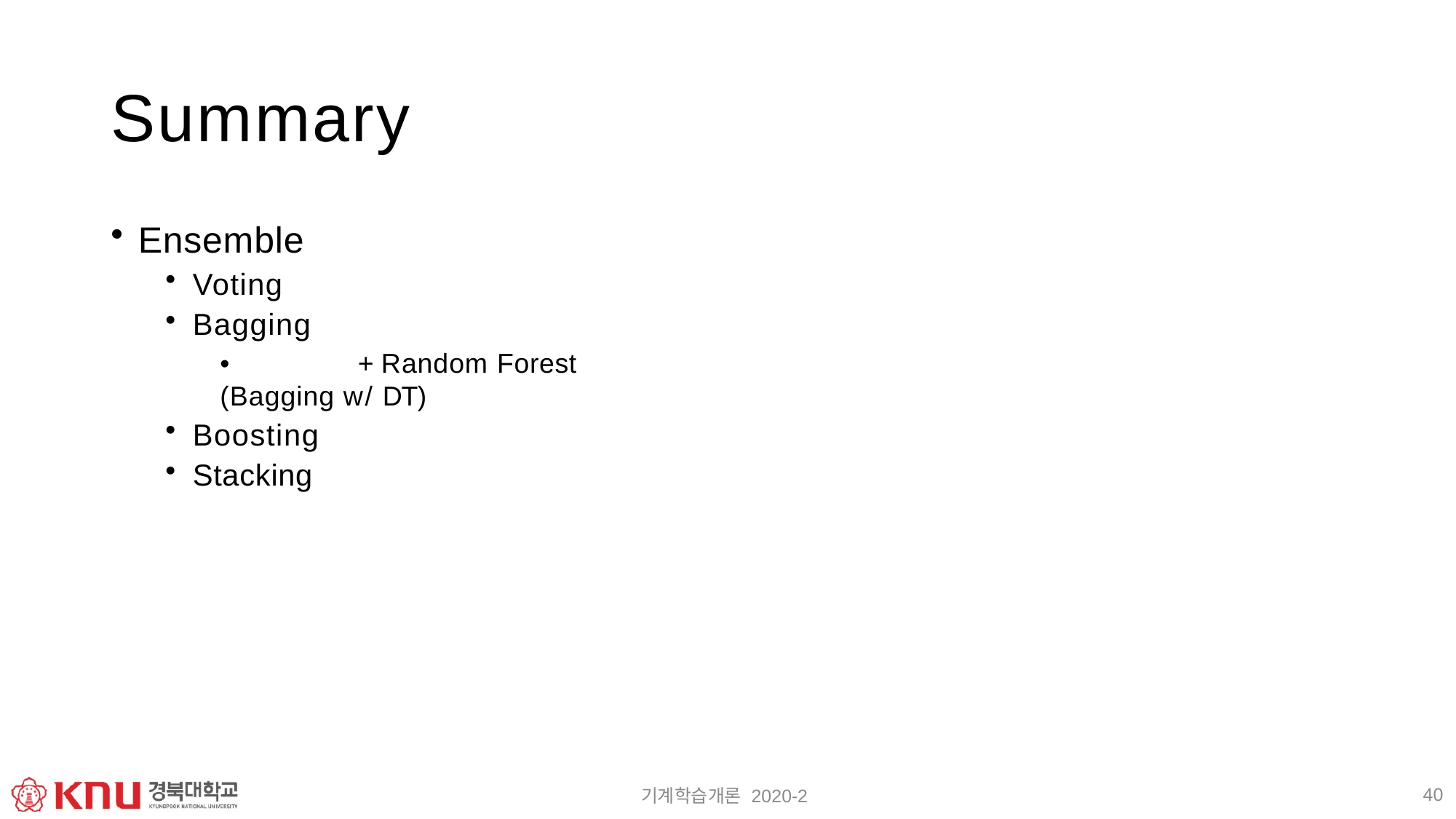

# Summary
Ensemble
Voting
Bagging
•	+ Random Forest (Bagging w/ DT)
Boosting
Stacking
40
기계학습개론 2020-2